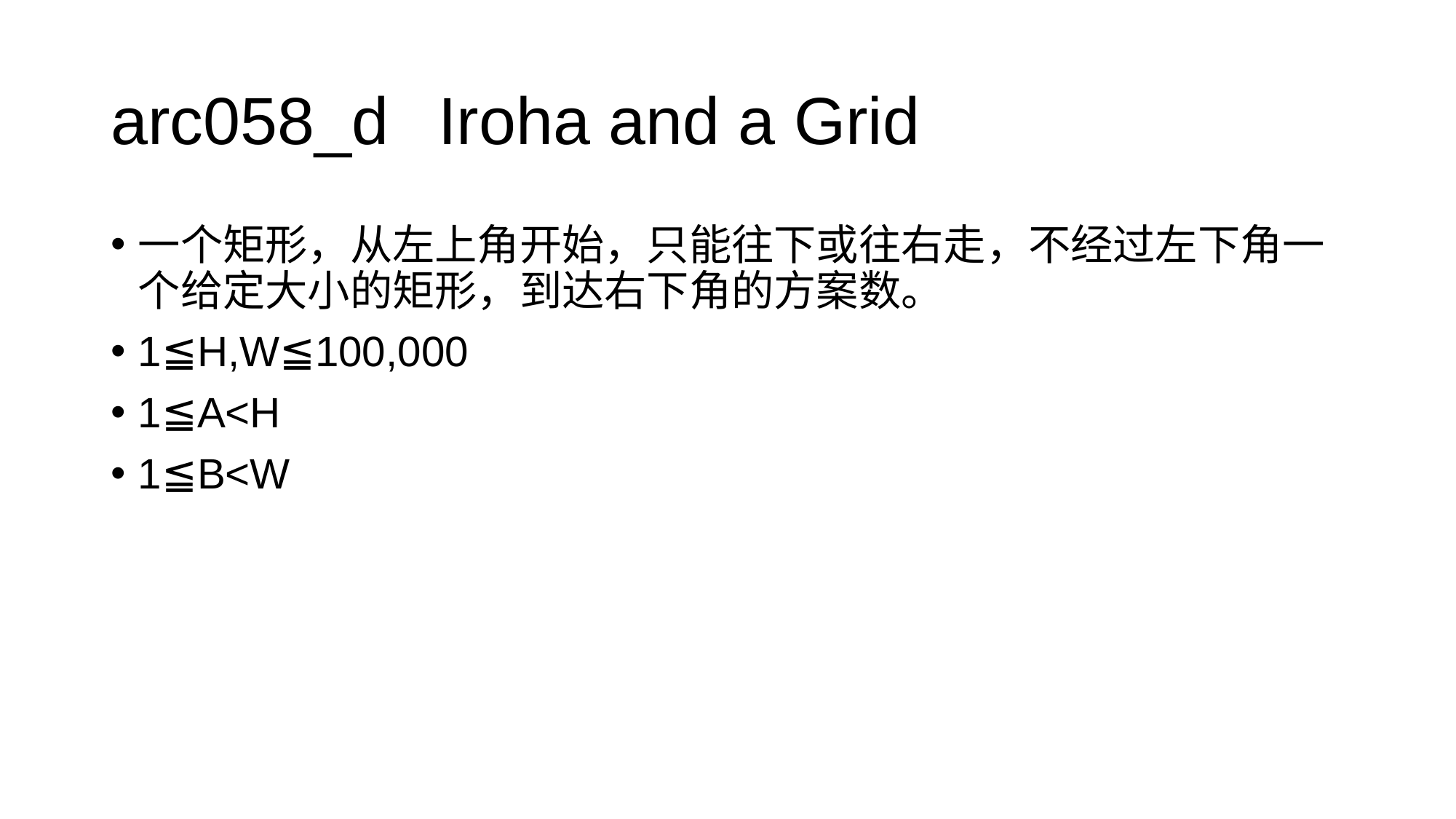

# arc058_d	Iroha and a Grid
一个矩形，从左上角开始，只能往下或往右走，不经过左下角一个给定大小的矩形，到达右下角的方案数。
1≦H,W≦100,000
1≦A<H
1≦B<W